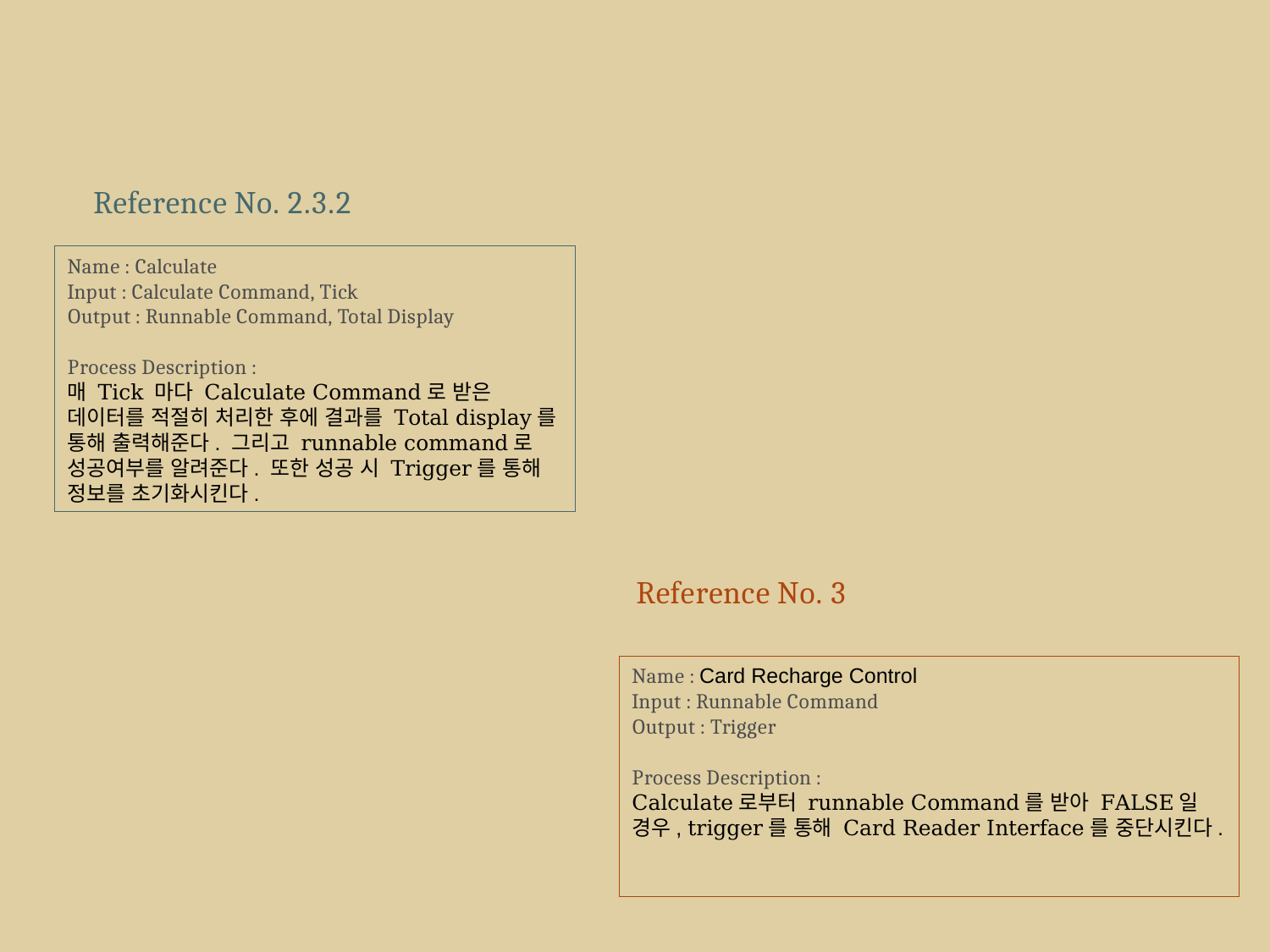

Reference No. 2.3.2
Name : Calculate
Input : Calculate Command, Tick
Output : Runnable Command, Total Display

Process Description :
매 Tick 마다 Calculate Command로 받은 데이터를 적절히 처리한 후에 결과를 Total display를 통해 출력해준다. 그리고 runnable command로 성공여부를 알려준다. 또한 성공 시 Trigger를 통해 정보를 초기화시킨다.
Reference No. 3
Name : Card Recharge Control
Input : Runnable Command
Output : Trigger

Process Description :
Calculate로부터 runnable Command를 받아 FALSE일 경우, trigger를 통해 Card Reader Interface를 중단시킨다.